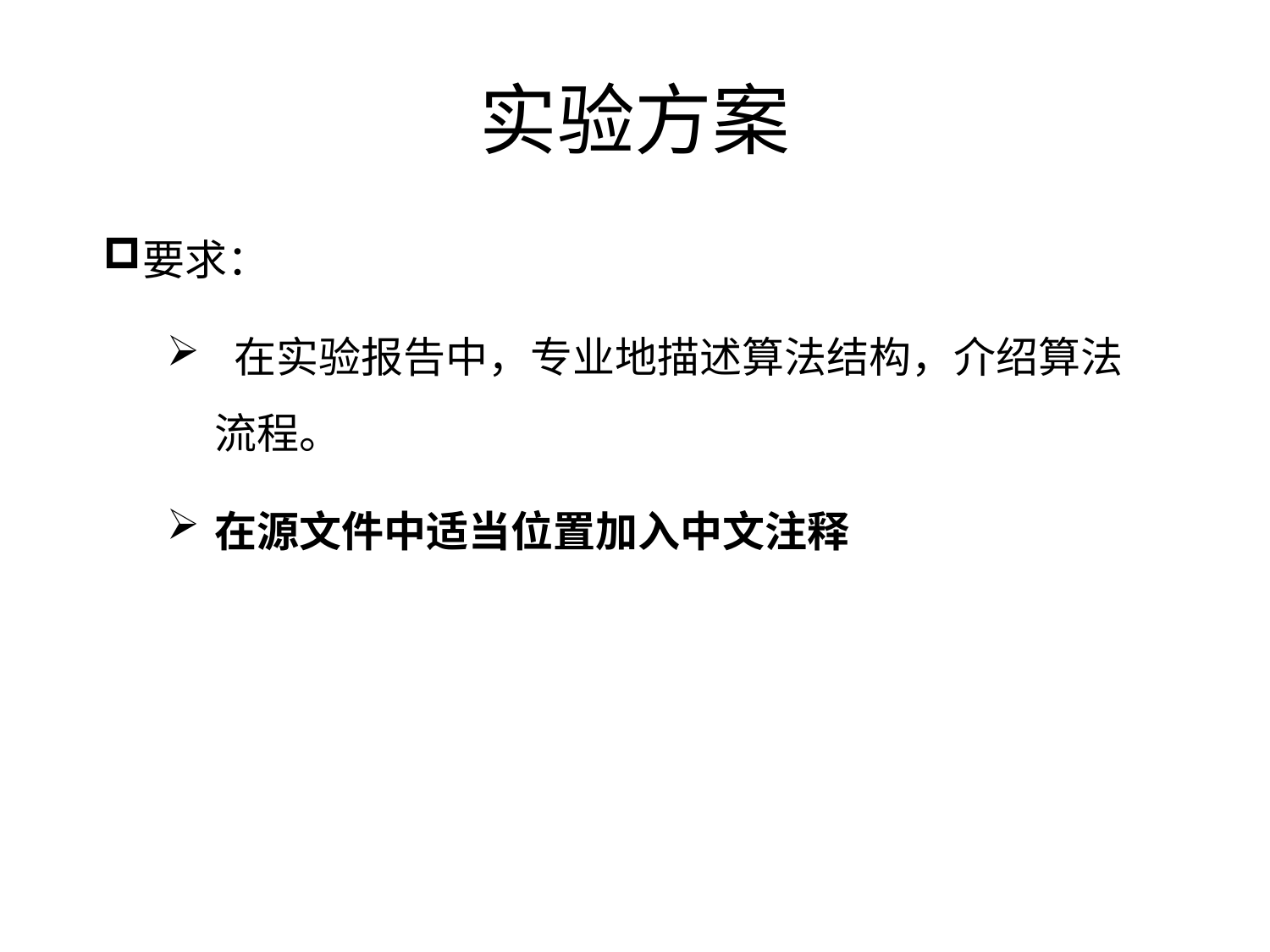

# 实验方案
要求：
 在实验报告中，专业地描述算法结构，介绍算法流程。
在源文件中适当位置加入中文注释